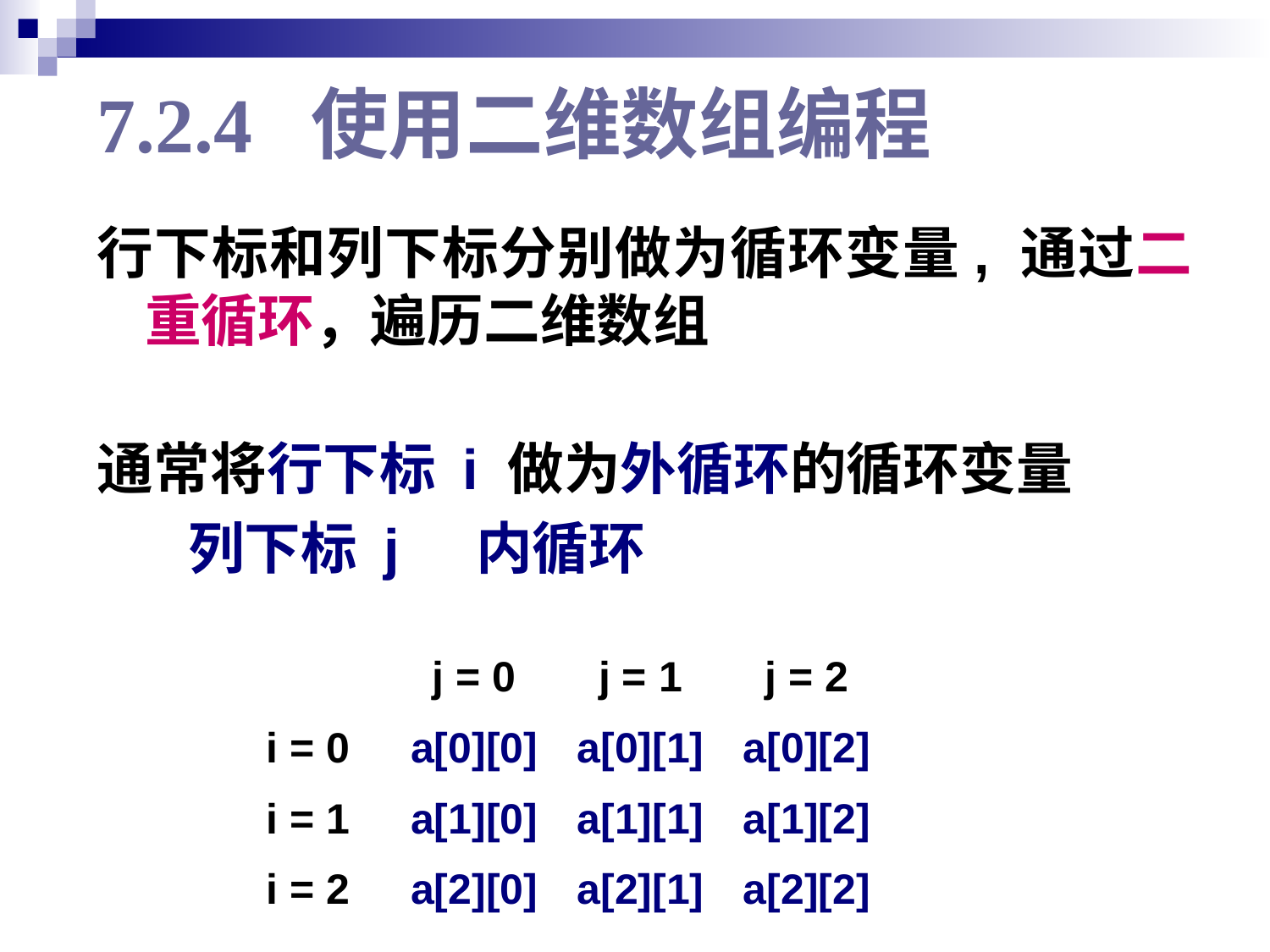

# 7.2.4  使用二维数组编程
行下标和列下标分别做为循环变量, 通过二重循环，遍历二维数组

通常将行下标 i 做为外循环的循环变量
      列下标 j    内循环
|  | j = 0 | j = 1 | j = 2 |
| --- | --- | --- | --- |
| i = 0 | a[0][0] | a[0][1] | a[0][2] |
| i = 1 | a[1][0] | a[1][1] | a[1][2] |
| i = 2 | a[2][0] | a[2][1] | a[2][2] |